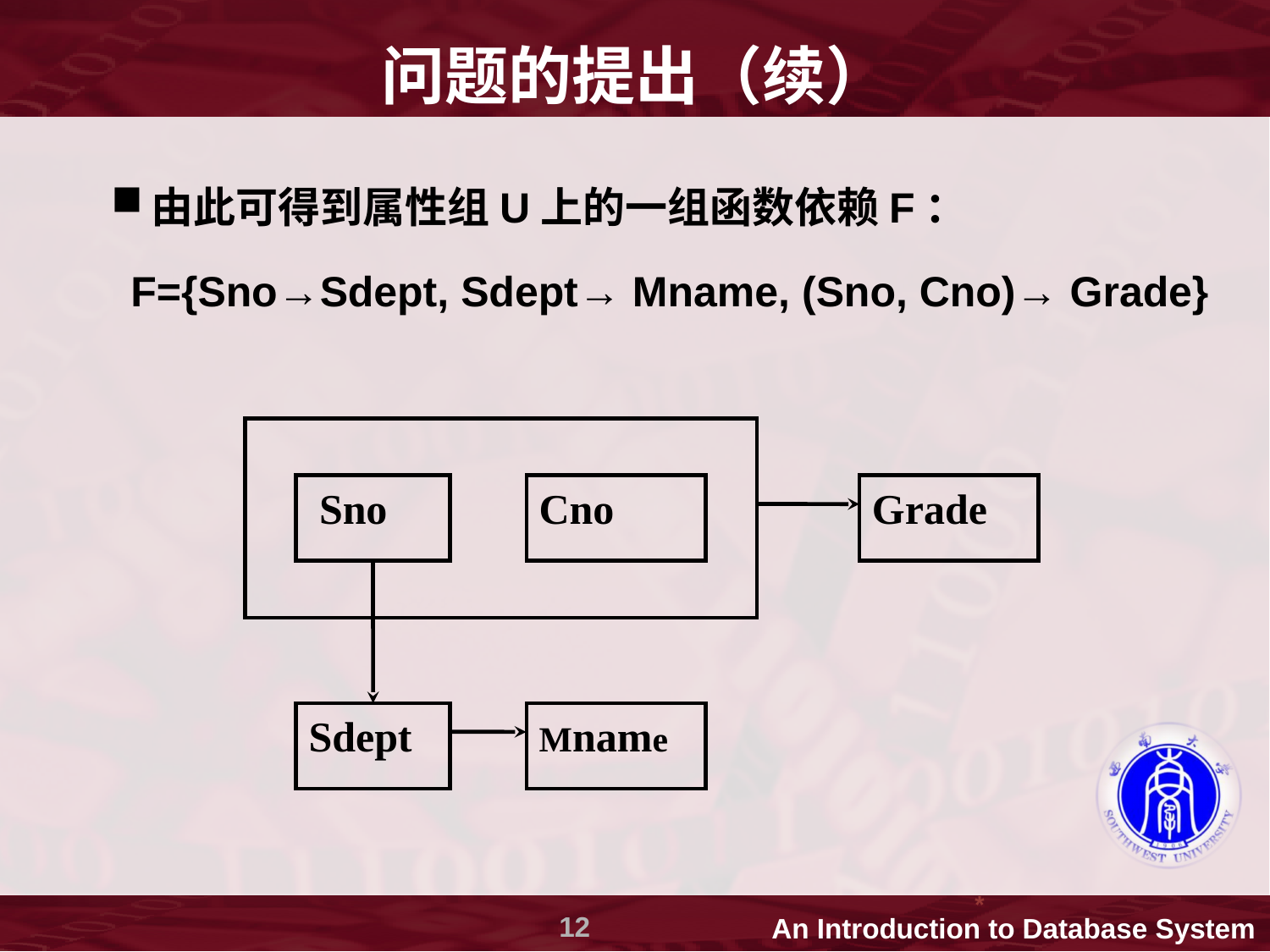

问题的提出（续）
由此可得到属性组U上的一组函数依赖F：
       F={Sno→Sdept, Sdept→ Mname, (Sno, Cno)→ Grade}

 Sno
Cno
Grade

Sdept
Mname

*
12